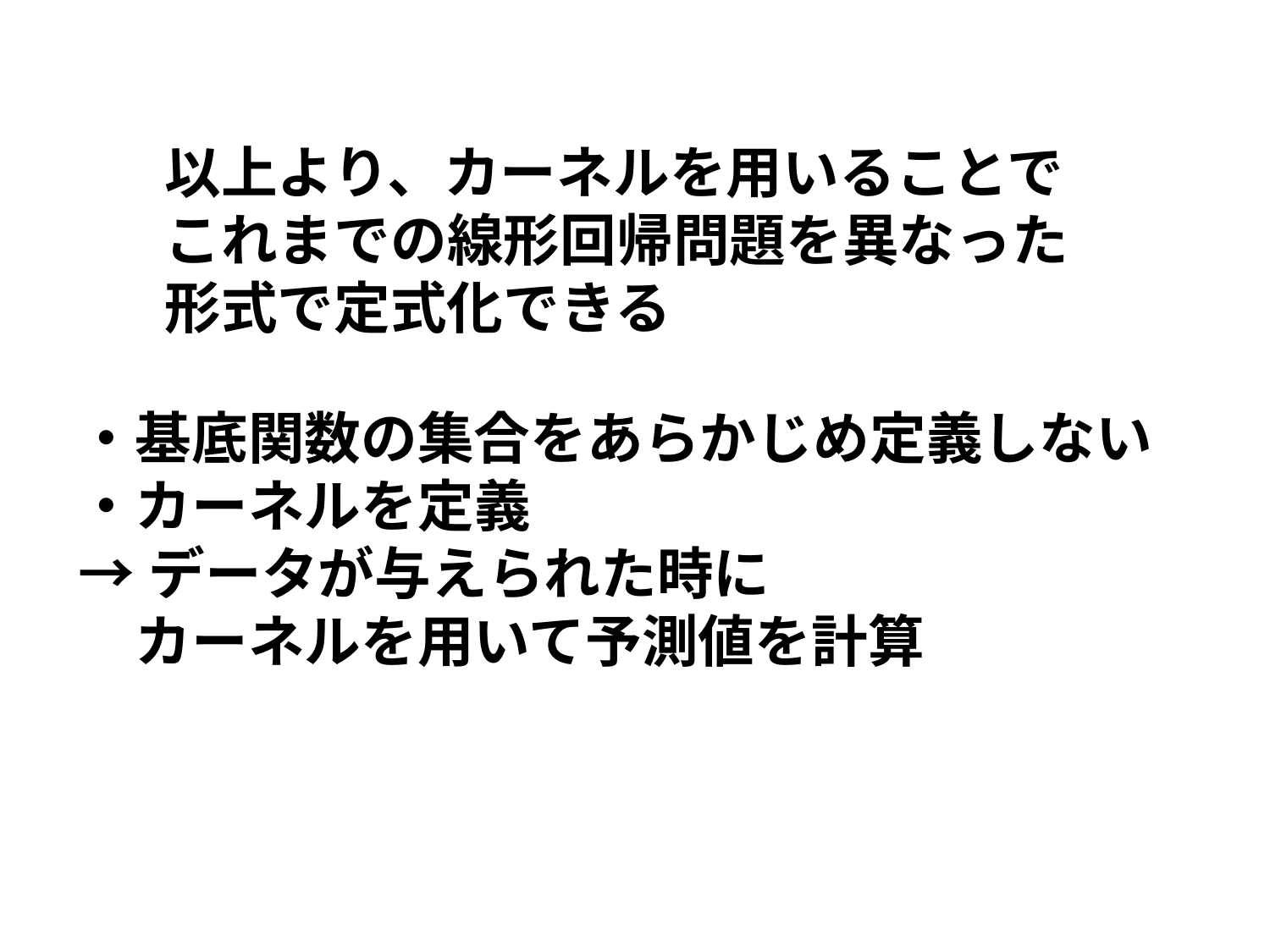

以上より、カーネルを用いることで
これまでの線形回帰問題を異なった
形式で定式化できる
・基底関数の集合をあらかじめ定義しない
・カーネルを定義
→データが与えられた時に
　カーネルを用いて予測値を計算